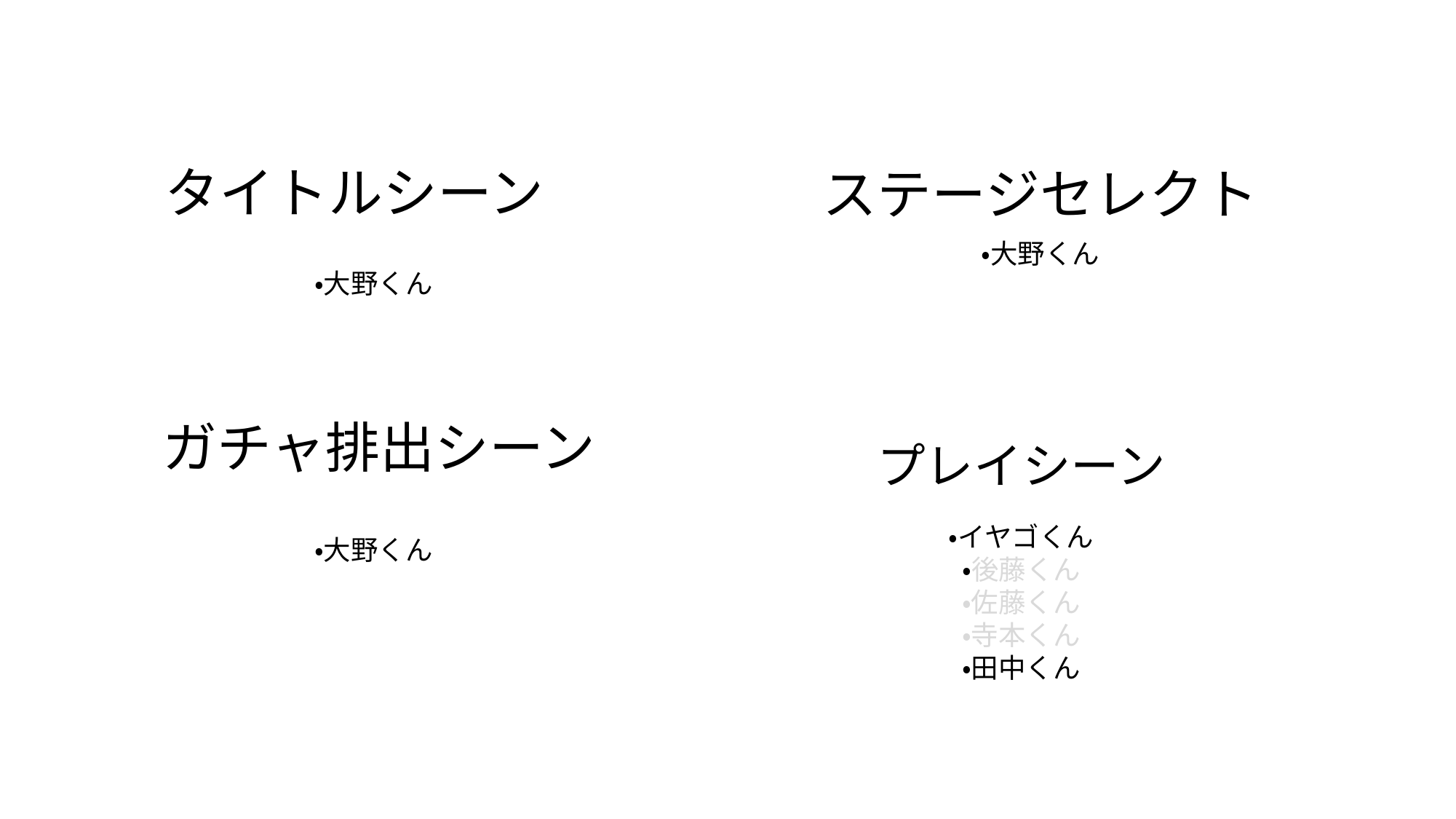

タイトルシーン
ステージセレクト
・大野くん
・大野くん
ガチャ排出シーン
プレイシーン
・イヤゴくん
・後藤くん
・佐藤くん
・寺本くん
・田中くん

・大野くん